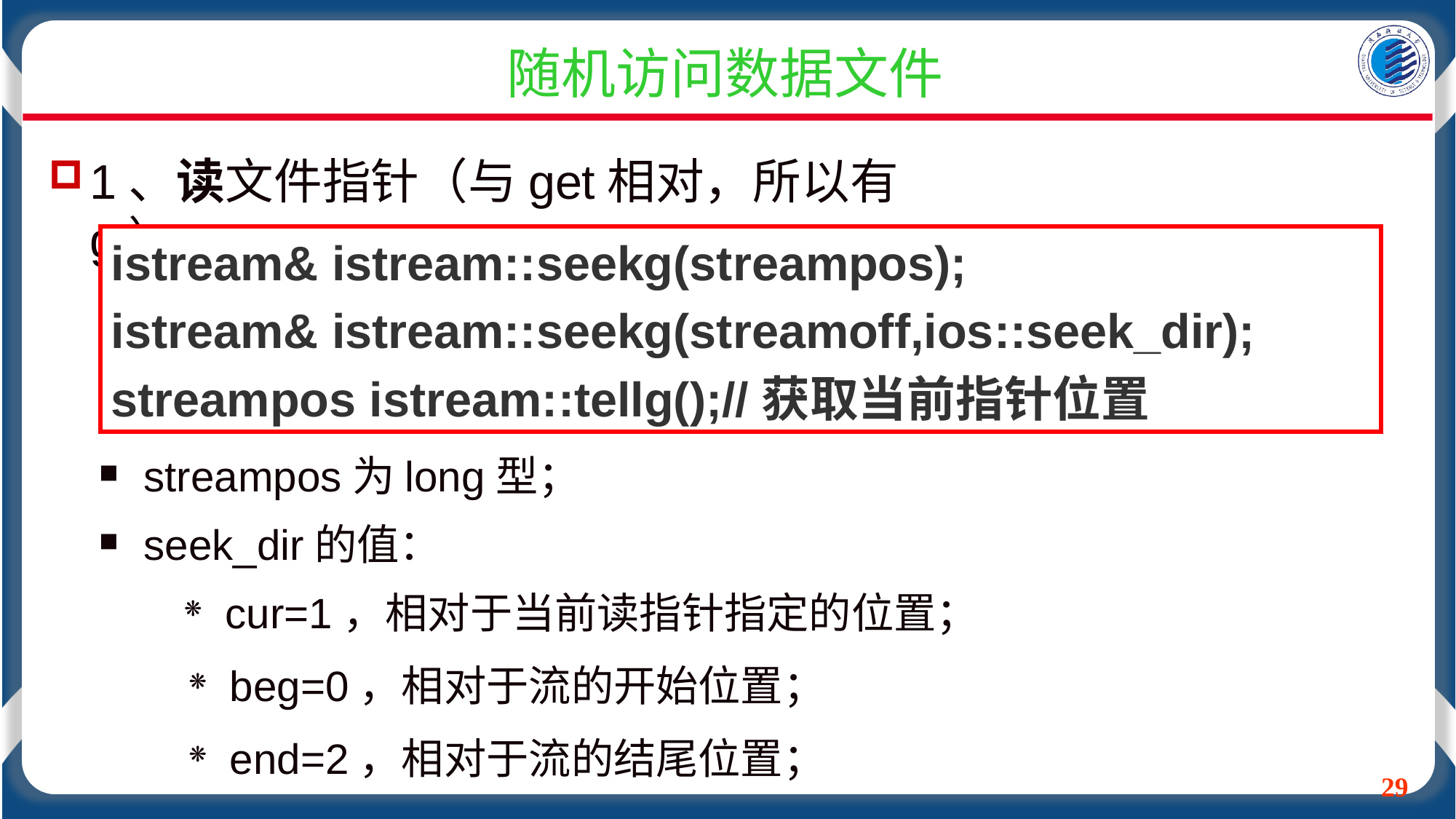

# 随机访问数据文件
1、读文件指针（与get相对，所以有g）
istream& istream::seekg(streampos);
istream& istream::seekg(streamoff,ios::seek_dir);
streampos istream::tellg();//获取当前指针位置
streampos为long型；
seek_dir的值：
cur=1，相对于当前读指针指定的位置；
beg=0，相对于流的开始位置；
end=2，相对于流的结尾位置；
29